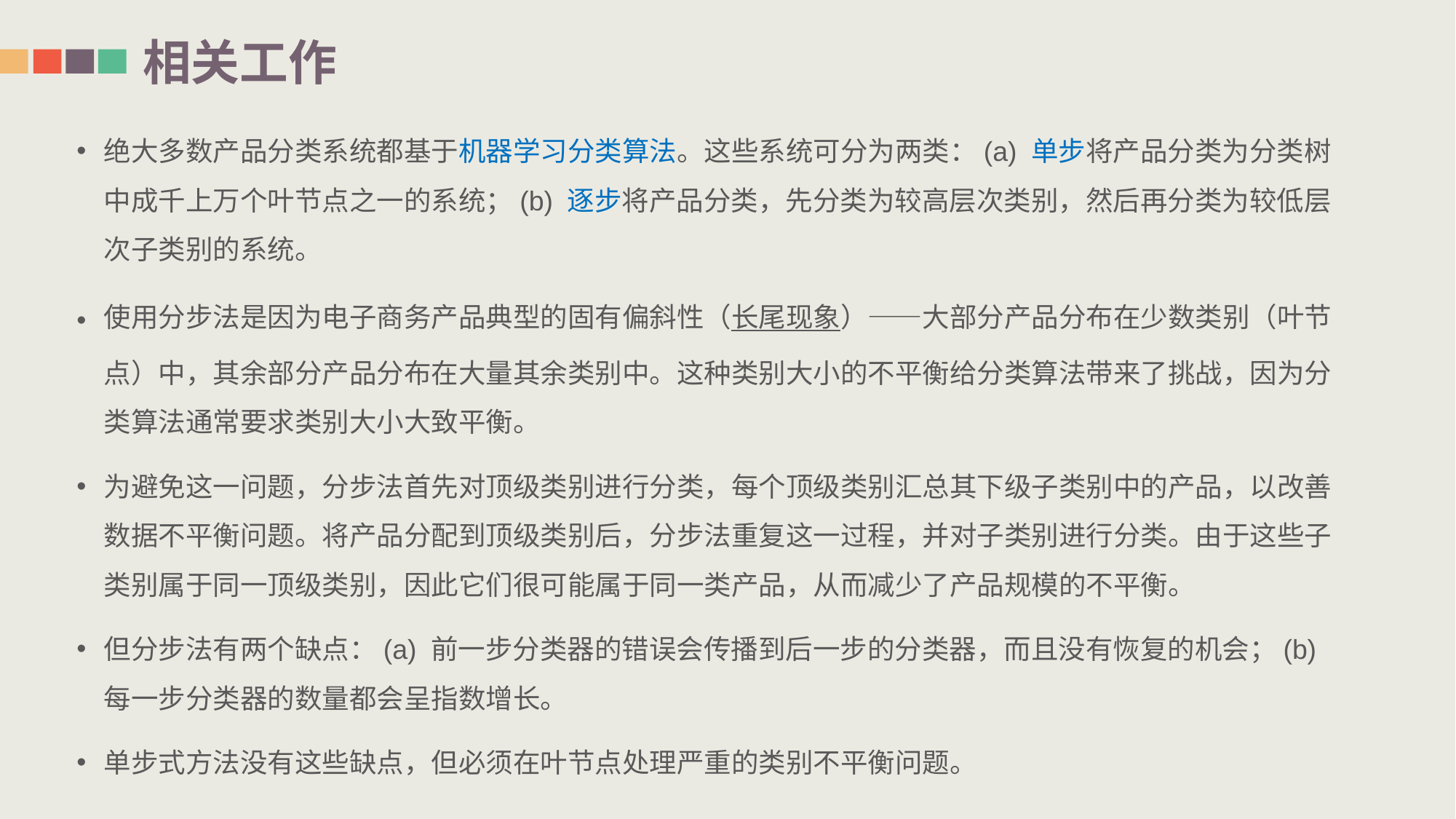

相关工作

绝大多数产品分类系统都基于机器学习分类算法。这些系统可分为两类：(a) 单步将产品分类为分类树中成千上万个叶节点之一的系统；(b) 逐步将产品分类，先分类为较高层次类别，然后再分类为较低层次子类别的系统。
使用分步法是因为电子商务产品典型的固有偏斜性（长尾现象）——大部分产品分布在少数类别（叶节点）中，其余部分产品分布在大量其余类别中。这种类别大小的不平衡给分类算法带来了挑战，因为分类算法通常要求类别大小大致平衡。
为避免这一问题，分步法首先对顶级类别进行分类，每个顶级类别汇总其下级子类别中的产品，以改善数据不平衡问题。将产品分配到顶级类别后，分步法重复这一过程，并对子类别进行分类。由于这些子类别属于同一顶级类别，因此它们很可能属于同一类产品，从而减少了产品规模的不平衡。
但分步法有两个缺点：(a) 前一步分类器的错误会传播到后一步的分类器，而且没有恢复的机会；(b) 每一步分类器的数量都会呈指数增长。
单步式方法没有这些缺点，但必须在叶节点处理严重的类别不平衡问题。